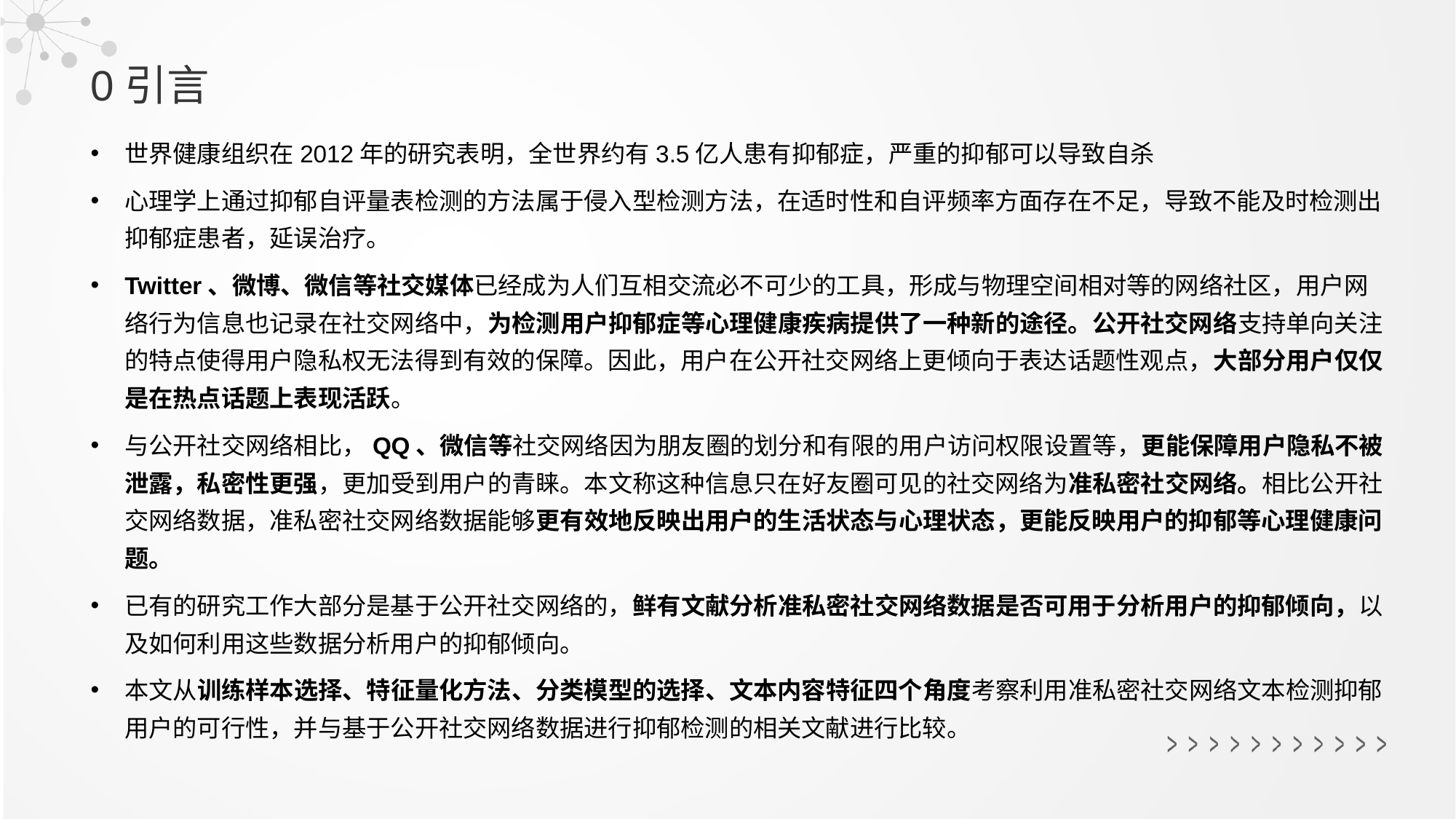

0引言
世界健康组织在2012年的研究表明，全世界约有3.5亿人患有抑郁症，严重的抑郁可以导致自杀
心理学上通过抑郁自评量表检测的方法属于侵入型检测方法，在适时性和自评频率方面存在不足，导致不能及时检测出抑郁症患者，延误治疗。
Twitter、微博、微信等社交媒体已经成为人们互相交流必不可少的工具，形成与物理空间相对等的网络社区，用户网络行为信息也记录在社交网络中，为检测用户抑郁症等心理健康疾病提供了一种新的途径。公开社交网络支持单向关注的特点使得用户隐私权无法得到有效的保障。因此，用户在公开社交网络上更倾向于表达话题性观点，大部分用户仅仅是在热点话题上表现活跃。
与公开社交网络相比，QQ、微信等社交网络因为朋友圈的划分和有限的用户访问权限设置等，更能保障用户隐私不被泄露，私密性更强，更加受到用户的青睐。本文称这种信息只在好友圈可见的社交网络为准私密社交网络。相比公开社交网络数据，准私密社交网络数据能够更有效地反映出用户的生活状态与心理状态，更能反映用户的抑郁等心理健康问题。
已有的研究工作大部分是基于公开社交网络的，鲜有文献分析准私密社交网络数据是否可用于分析用户的抑郁倾向，以及如何利用这些数据分析用户的抑郁倾向。
本文从训练样本选择、特征量化方法、分类模型的选择、文本内容特征四个角度考察利用准私密社交网络文本检测抑郁用户的可行性，并与基于公开社交网络数据进行抑郁检测的相关文献进行比较。